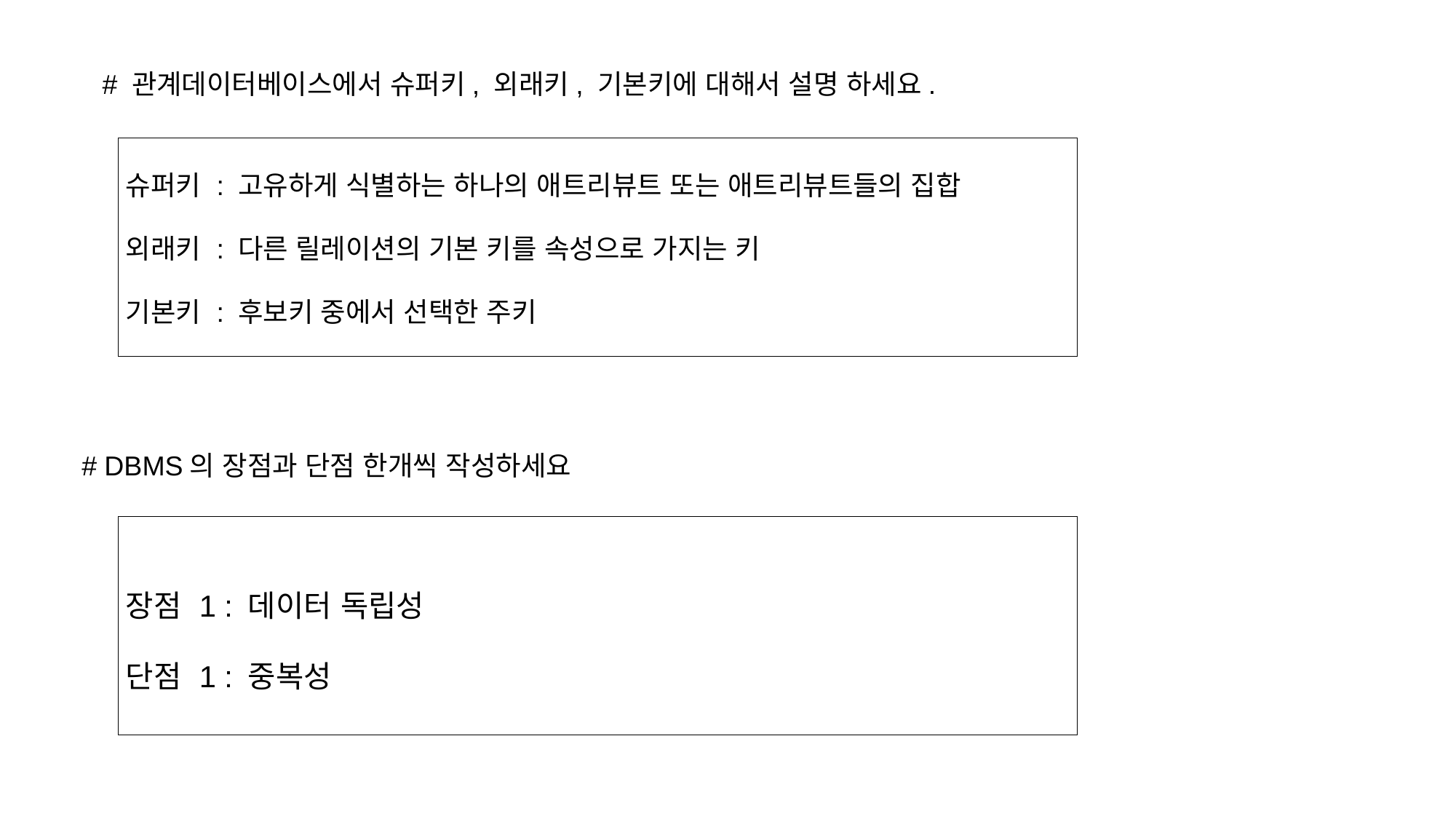

# 관계데이터베이스에서 슈퍼키, 외래키, 기본키에 대해서 설명 하세요.
| 슈퍼키 : 고유하게 식별하는 하나의 애트리뷰트 또는 애트리뷰트들의 집합 외래키 : 다른 릴레이션의 기본 키를 속성으로 가지는 키 기본키 : 후보키 중에서 선택한 주키 |
| --- |
# DBMS의 장점과 단점 한개씩 작성하세요
| 장점 1 : 데이터 독립성 단점 1 : 중복성 |
| --- |